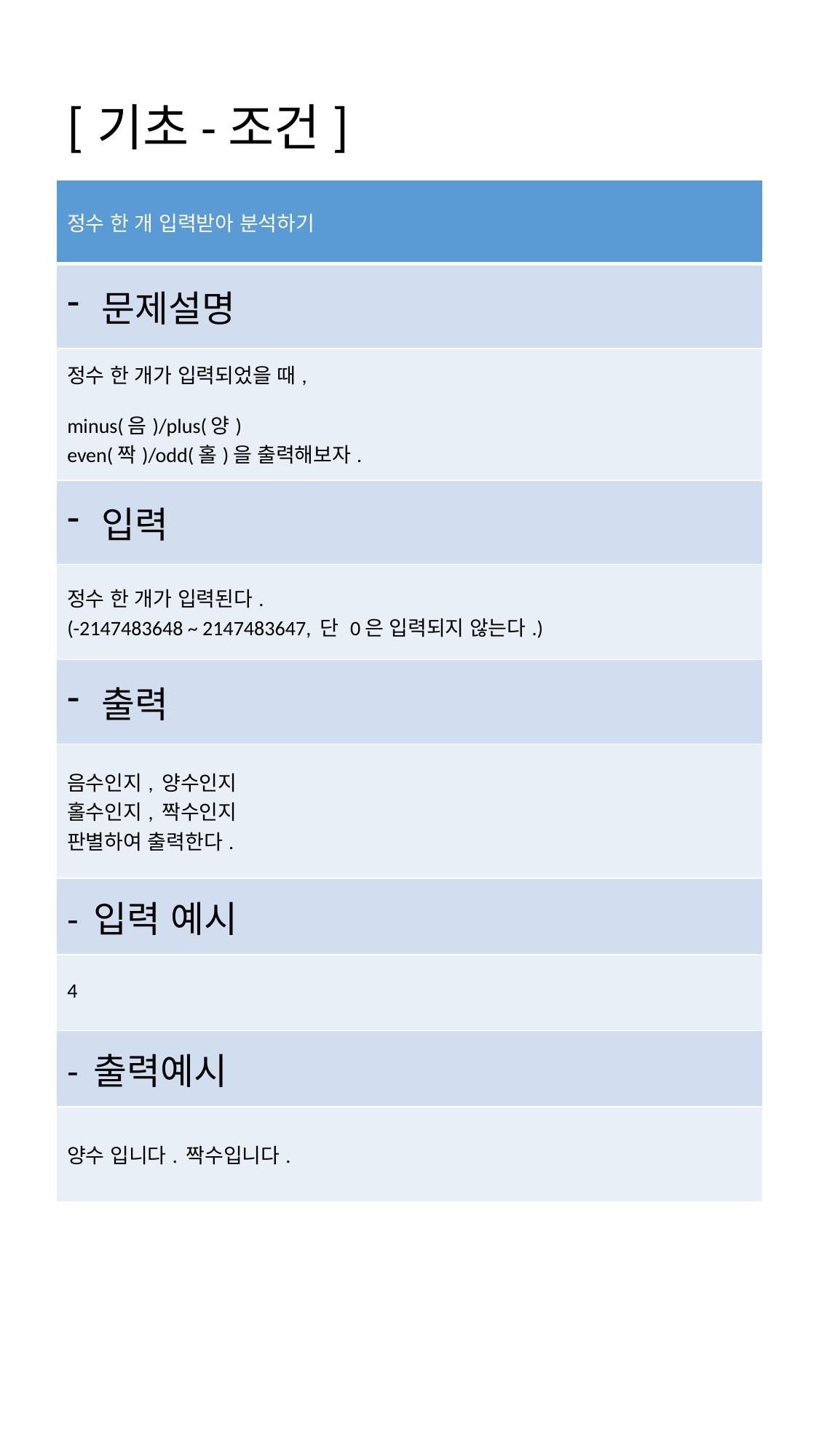

# [기초-조건]
| 정수 한 개 입력받아 분석하기 |
| --- |
| 문제설명 |
| 정수 한 개가 입력되었을 때, minus(음)/plus(양) even(짝)/odd(홀)을 출력해보자. |
| 입력 |
| 정수 한 개가 입력된다. (-2147483648 ~ 2147483647, 단 0은 입력되지 않는다.) |
| 출력 |
| 음수인지, 양수인지 홀수인지, 짝수인지 판별하여 출력한다. |
| - 입력 예시 |
| 4 |
| - 출력예시 |
| 양수 입니다. 짝수입니다. |